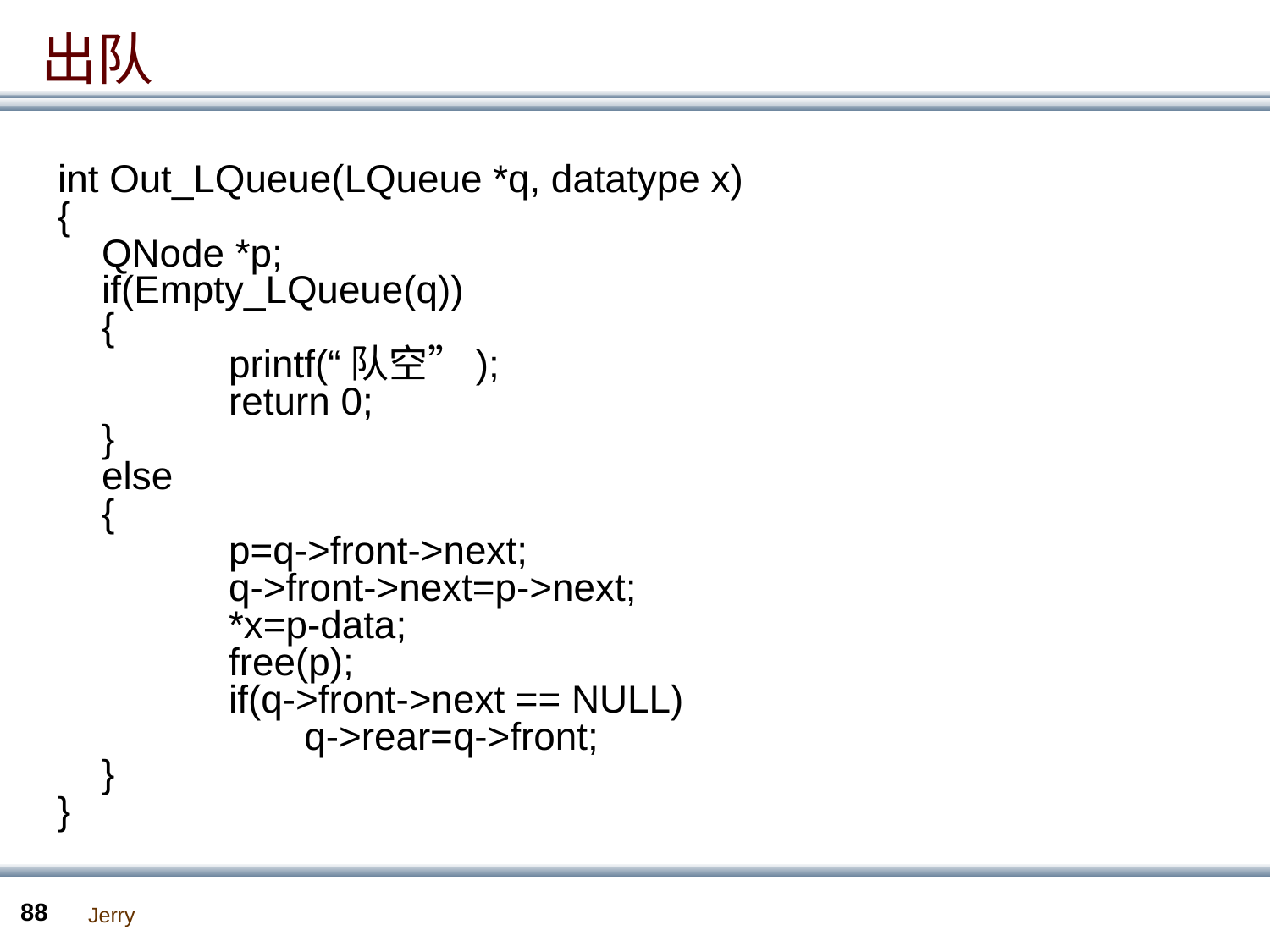

# 出队
int Out_LQueue(LQueue *q, datatype x)
{
	QNode *p;
	if(Empty_LQueue(q))
	{
		printf(“队空”);
		return 0;
	}
	else
	{
		p=q->front->next;
		q->front->next=p->next;
		*x=p-data;
		free(p);
		if(q->front->next == NULL)
		       q->rear=q->front;
	}
}